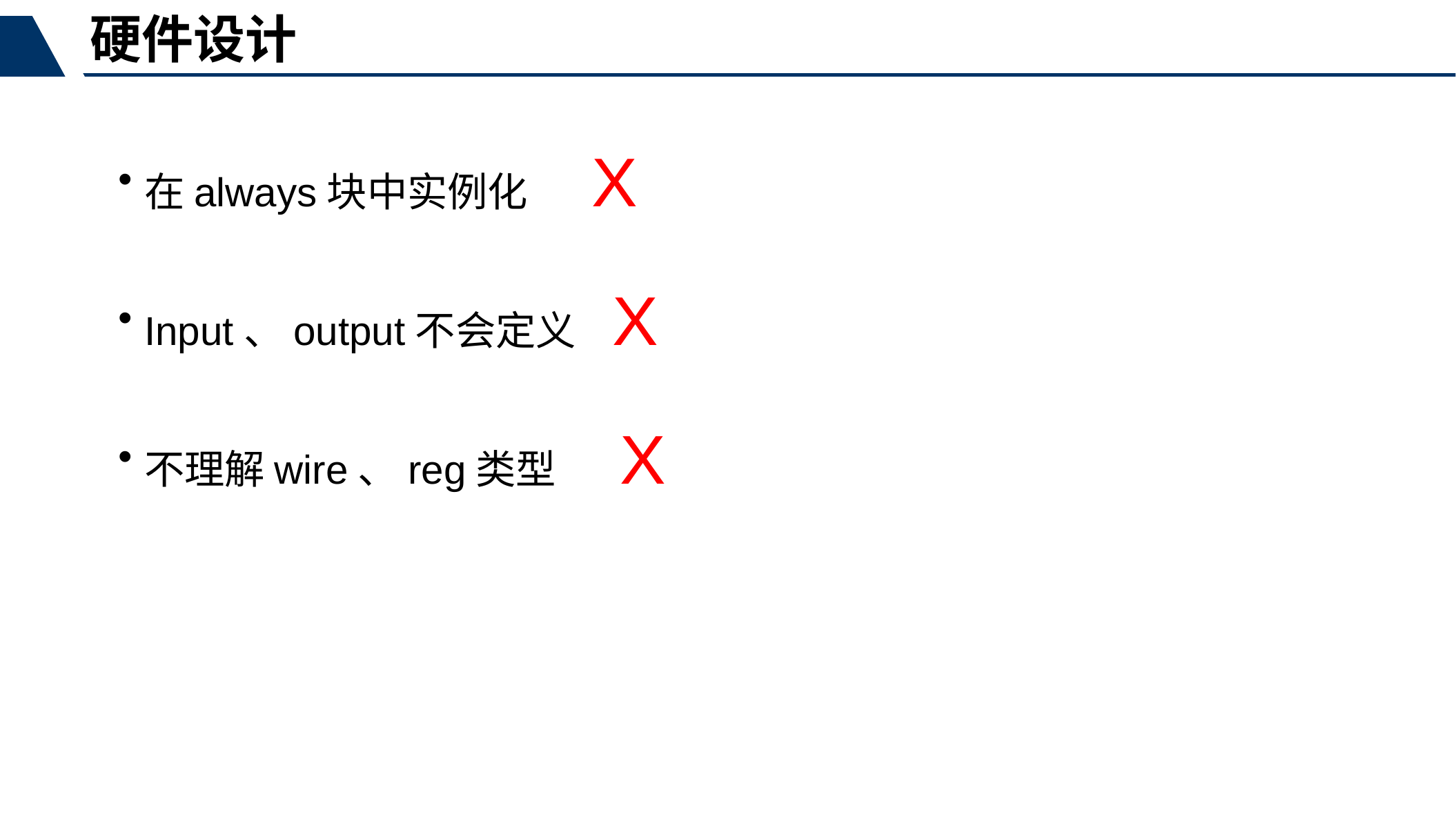

硬件设计

在always块中实例化      X
Input、output不会定义   X
不理解wire、reg类型      X